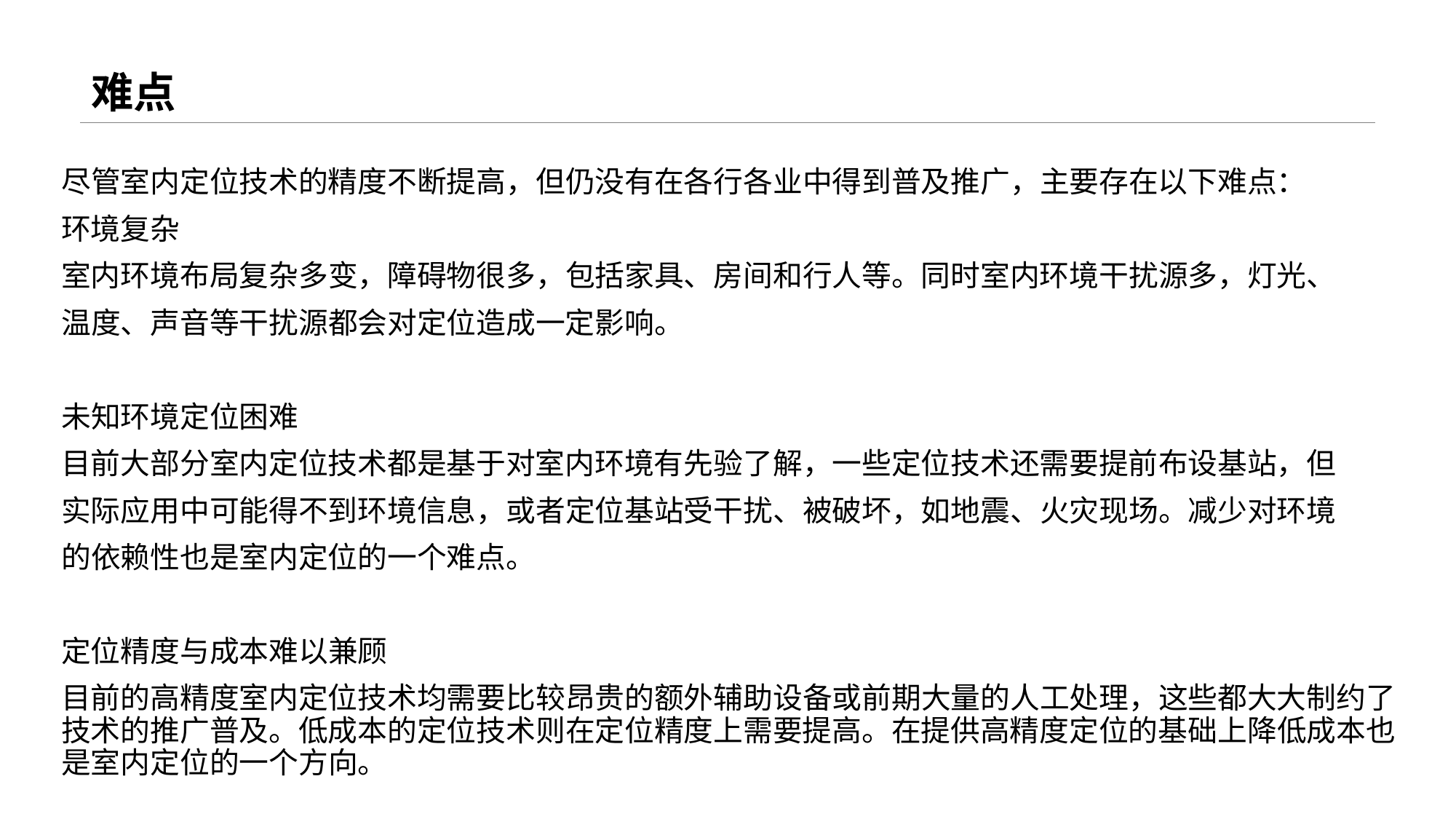

# 难点
尽管室内定位技术的精度不断提高，但仍没有在各行各业中得到普及推广，主要存在以下难点：
环境复杂
室内环境布局复杂多变，障碍物很多，包括家具、房间和行人等。同时室内环境干扰源多，灯光、
温度、声音等干扰源都会对定位造成一定影响。

未知环境定位困难
目前大部分室内定位技术都是基于对室内环境有先验了解，一些定位技术还需要提前布设基站，但
实际应用中可能得不到环境信息，或者定位基站受干扰、被破坏，如地震、火灾现场。减少对环境
的依赖性也是室内定位的一个难点。

定位精度与成本难以兼顾
目前的高精度室内定位技术均需要比较昂贵的额外辅助设备或前期大量的人工处理，这些都大大制约了技术的推广普及。低成本的定位技术则在定位精度上需要提高。在提供高精度定位的基础上降低成本也是室内定位的一个方向。